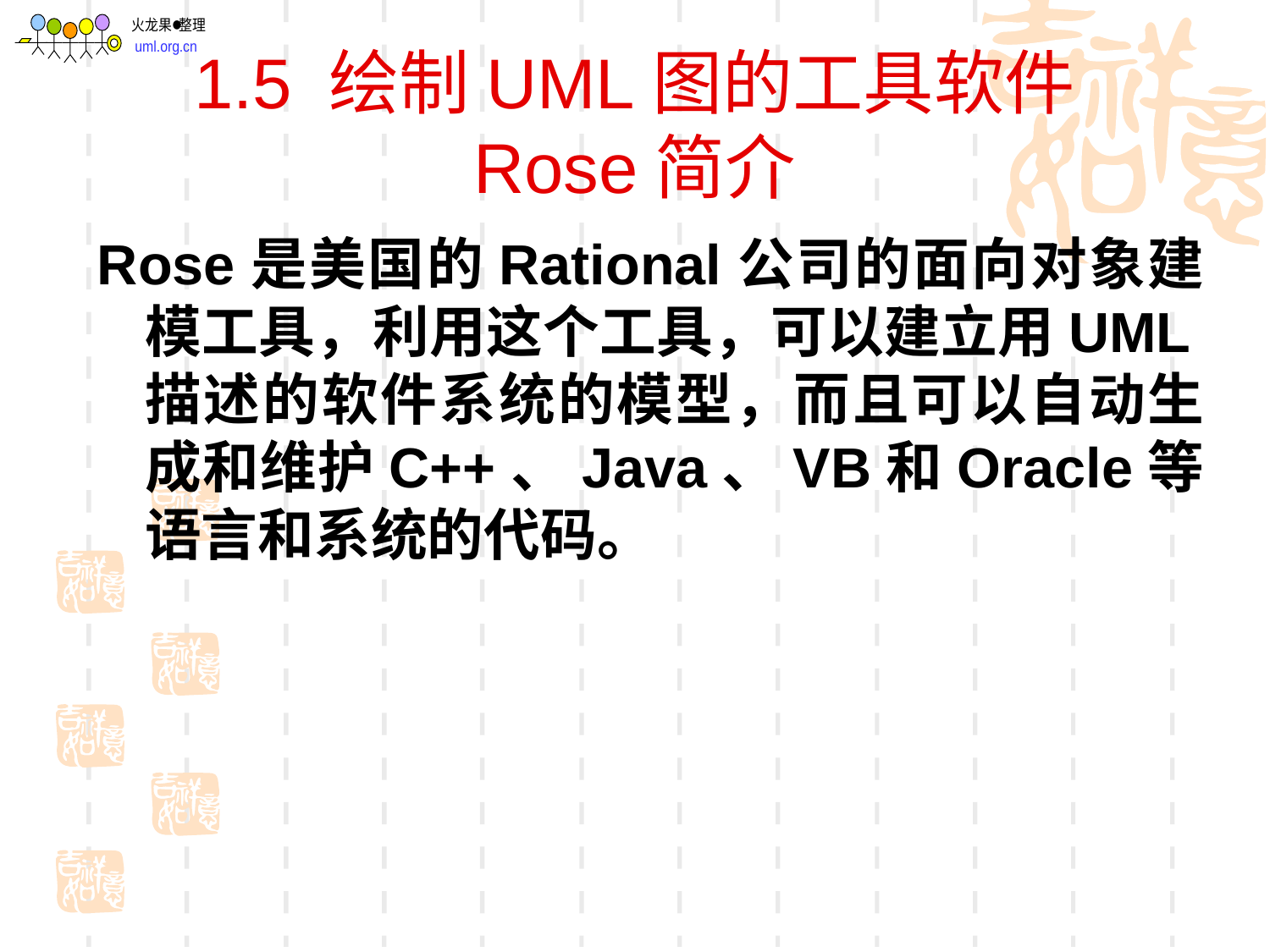

# 1.5 绘制UML图的工具软件 Rose简介
Rose是美国的Rational公司的面向对象建模工具，利用这个工具，可以建立用UML描述的软件系统的模型，而且可以自动生成和维护C++、Java、VB和Oracle等语言和系统的代码。